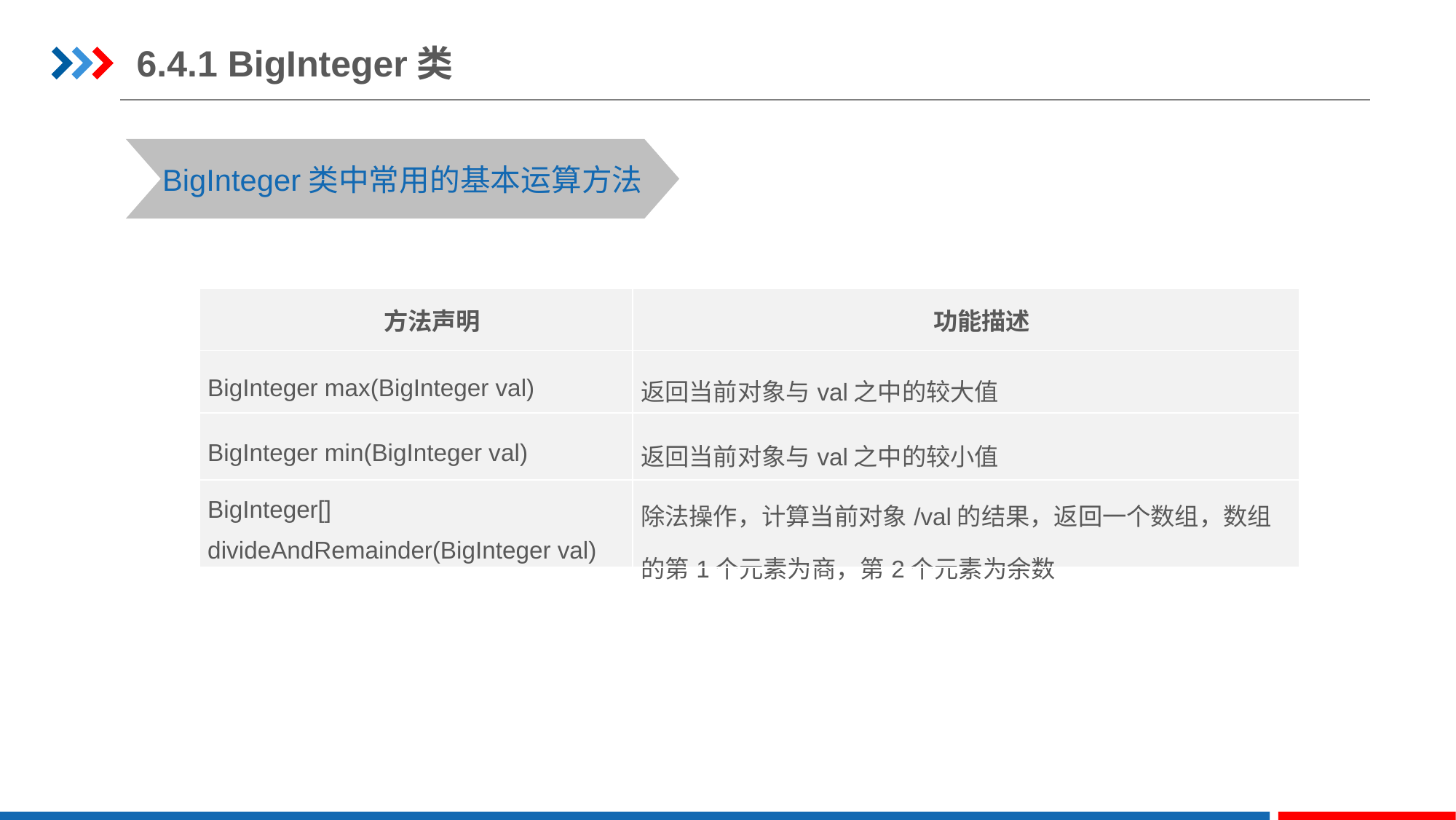

6.4.1 BigInteger类

BigInteger类中常用的基本运算方法
| 方法声明 | 功能描述 |
| --- | --- |
| BigInteger max(BigInteger val) | 返回当前对象与val之中的较大值 |
| BigInteger min(BigInteger val) | 返回当前对象与val之中的较小值 |
| BigInteger[] divideAndRemainder(BigInteger val) | 除法操作，计算当前对象/val的结果，返回一个数组，数组的第1个元素为商，第2个元素为余数 |